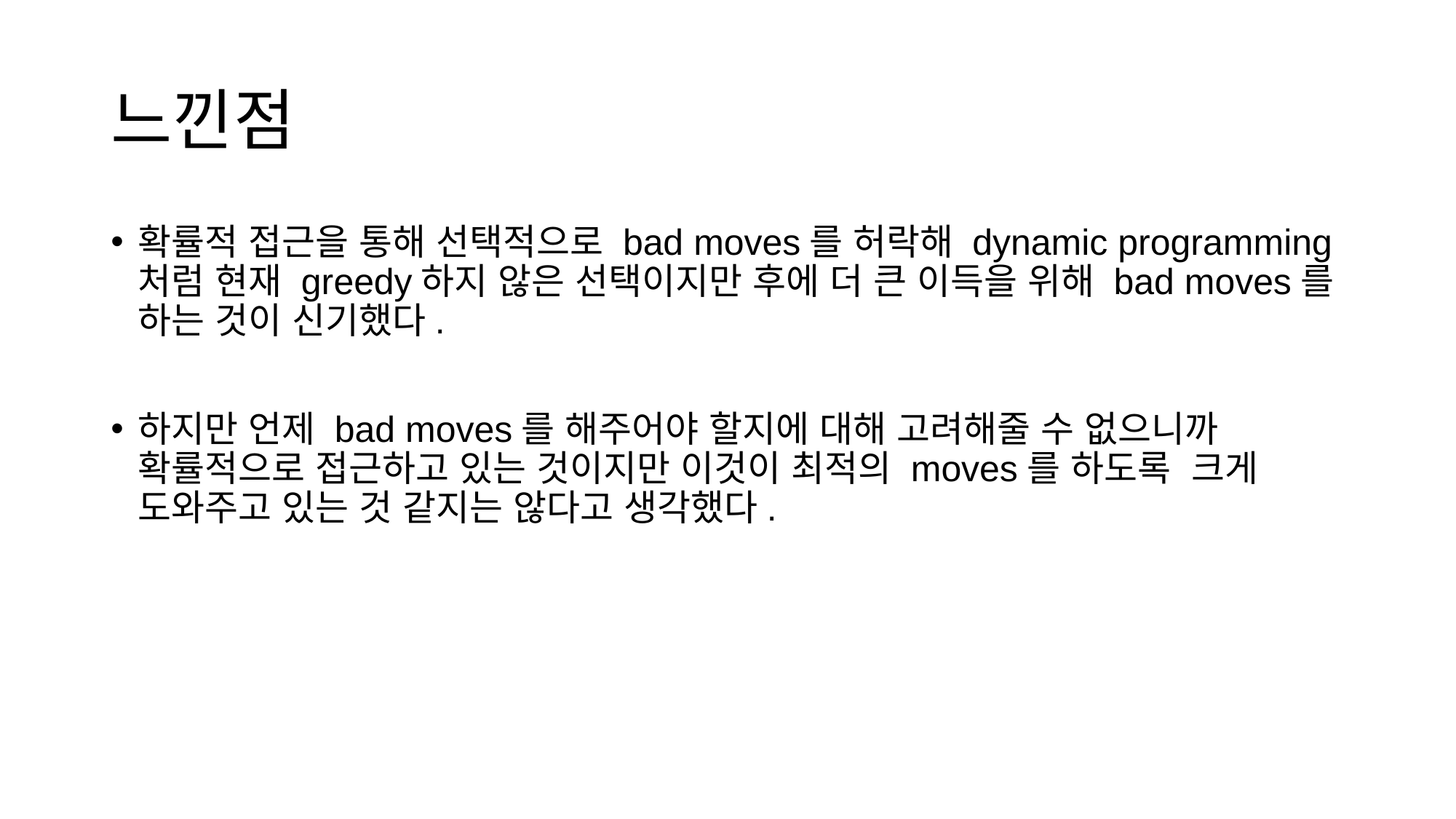

# 느낀점
확률적 접근을 통해 선택적으로 bad moves를 허락해 dynamic programming처럼 현재 greedy하지 않은 선택이지만 후에 더 큰 이득을 위해 bad moves를 하는 것이 신기했다.

하지만 언제 bad moves를 해주어야 할지에 대해 고려해줄 수 없으니까  확률적으로 접근하고 있는 것이지만 이것이 최적의 moves를 하도록  크게 도와주고 있는 것 같지는 않다고 생각했다.